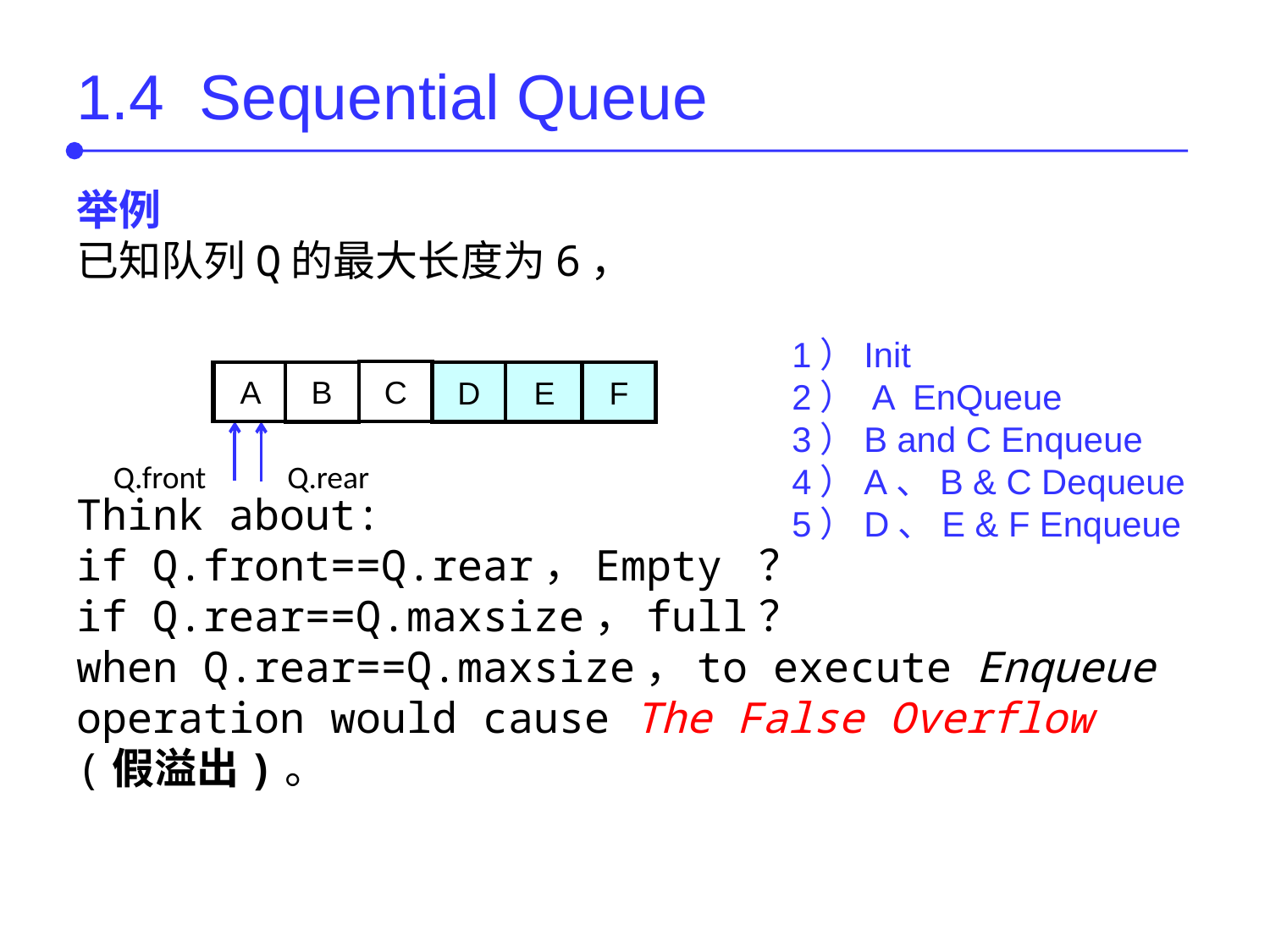

举例
已知队列Q的最大长度为6，

Think about:
if Q.front==Q.rear，Empty ？
if Q.rear==Q.maxsize，full？
when Q.rear==Q.maxsize，to execute Enqueue operation would cause The False Overflow  (假溢出)。
1.4  Sequential Queue
1）Init
2） A  EnQueue
3）B and C Enqueue
4）A、B & C Dequeue
5）D、E & F Enqueue
C

A
A
B
C
B
D
E
F
Q.front
Q.rear